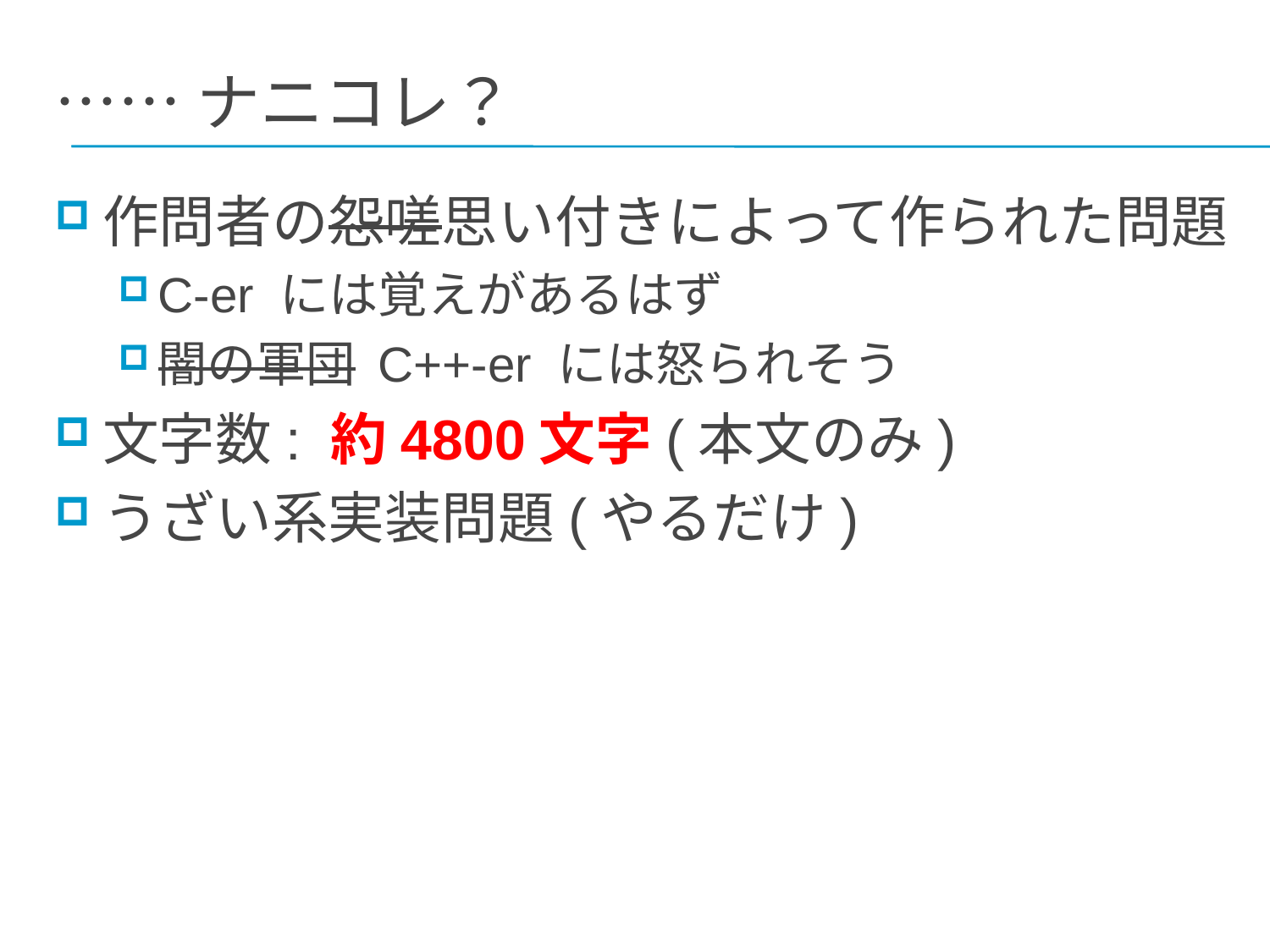

# ……ナニコレ？
作問者の怨嗟思い付きによって作られた問題
C-er には覚えがあるはず
闇の軍団 C++-er には怒られそう
文字数: 約4800文字(本文のみ)
うざい系実装問題(やるだけ)